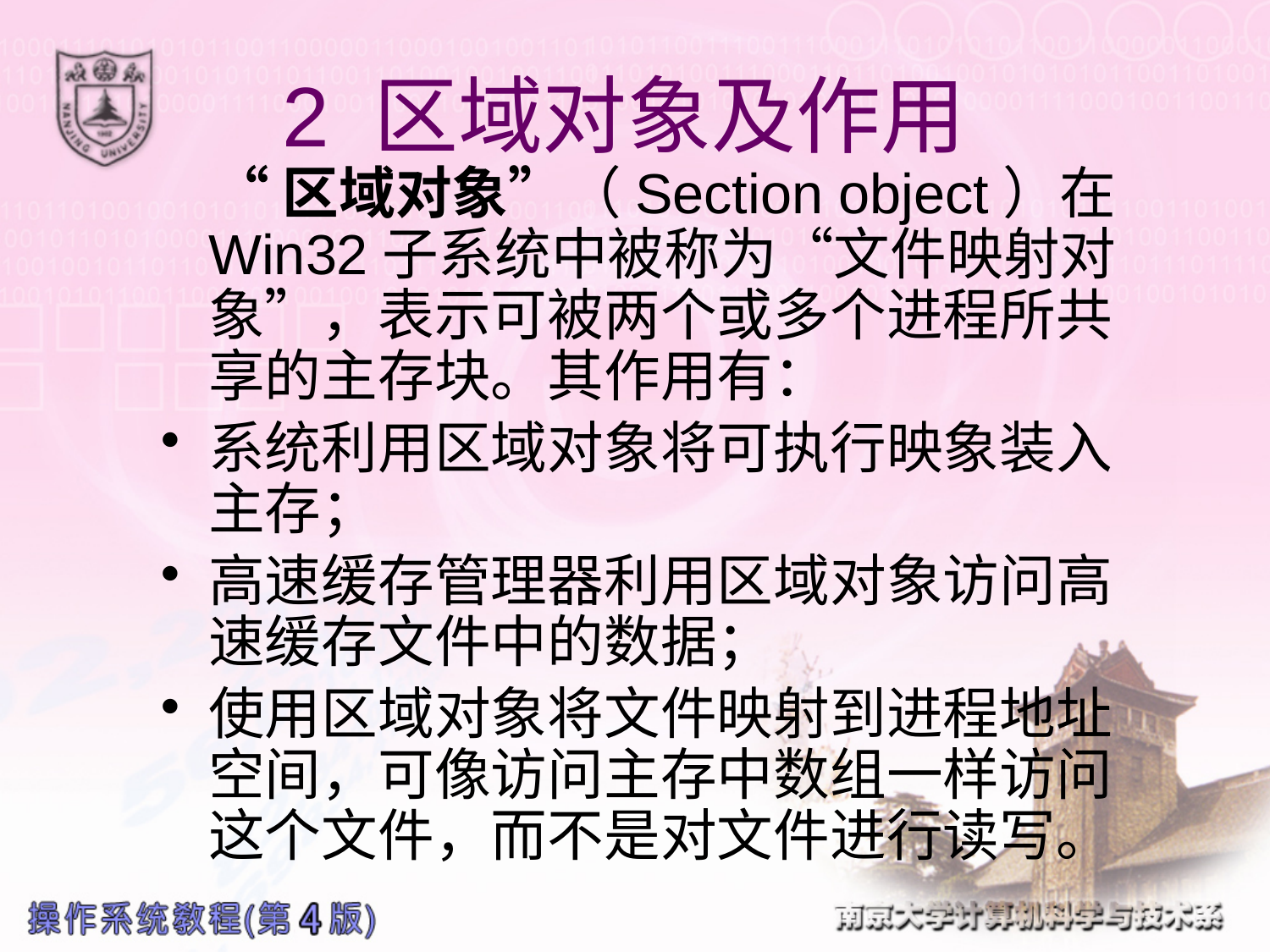

# 2 区域对象及作用
    “区域对象”（Section object）在Win32子系统中被称为“文件映射对象”，表示可被两个或多个进程所共享的主存块。其作用有：
系统利用区域对象将可执行映象装入主存；
高速缓存管理器利用区域对象访问高速缓存文件中的数据；
使用区域对象将文件映射到进程地址空间，可像访问主存中数组一样访问这个文件，而不是对文件进行读写。